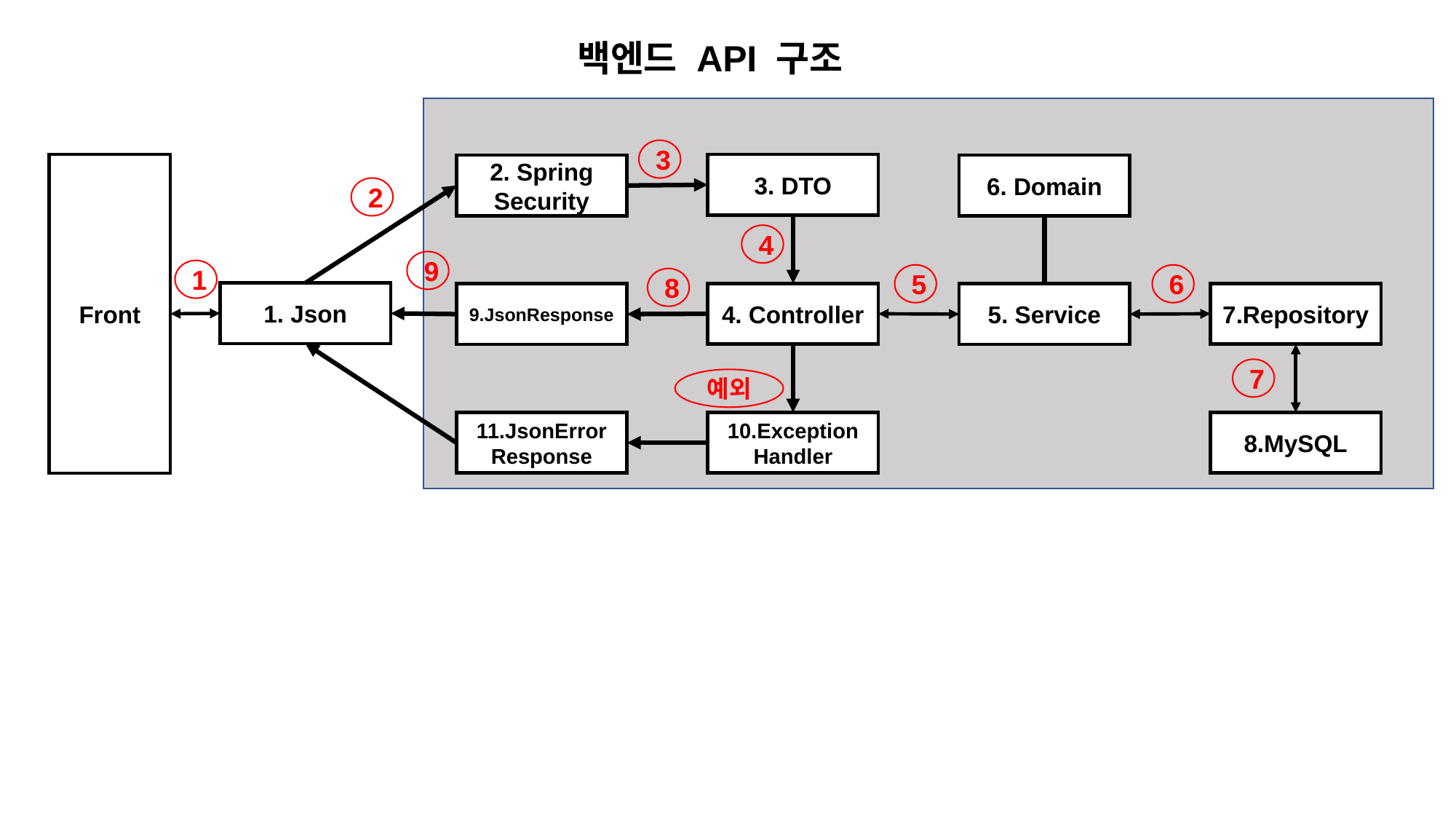

백엔드 API 구조

Front
3. DTO
2. Spring Security
6. Domain
1. Json
4. Controller
7.Repository
5. Service
9.JsonResponse
11.JsonError
Response
10.Exception
Handler
8.MySQL
3
2
4
9
1
5
6
8
7
예외